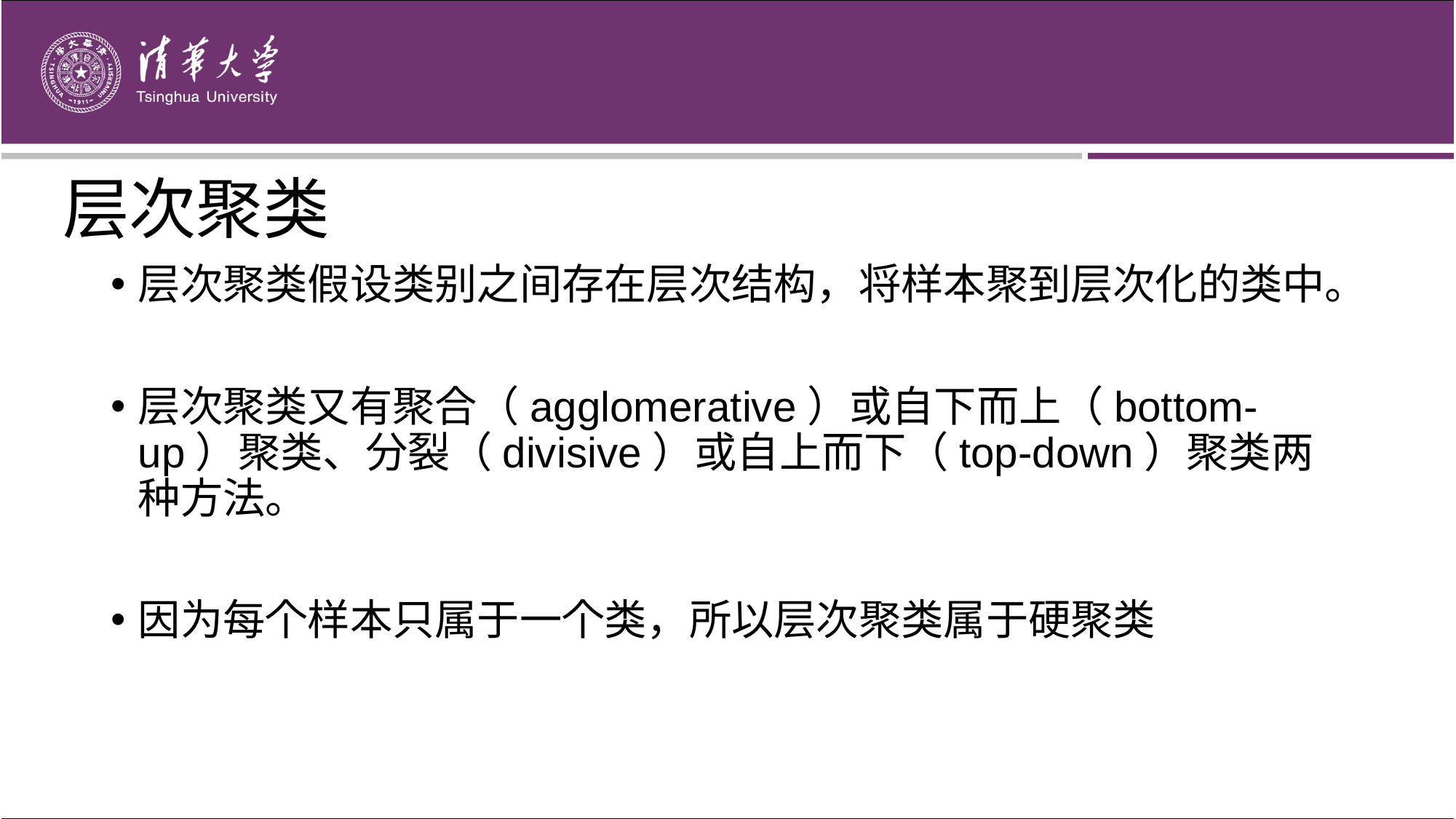

# 层次聚类
层次聚类假设类别之间存在层次结构，将样本聚到层次化的类中。

层次聚类又有聚合（agglomerative）或自下而上（bottom-up）聚类、分裂（divisive）或自上而下（top-down）聚类两种方法。

因为每个样本只属于一个类，所以层次聚类属于硬聚类